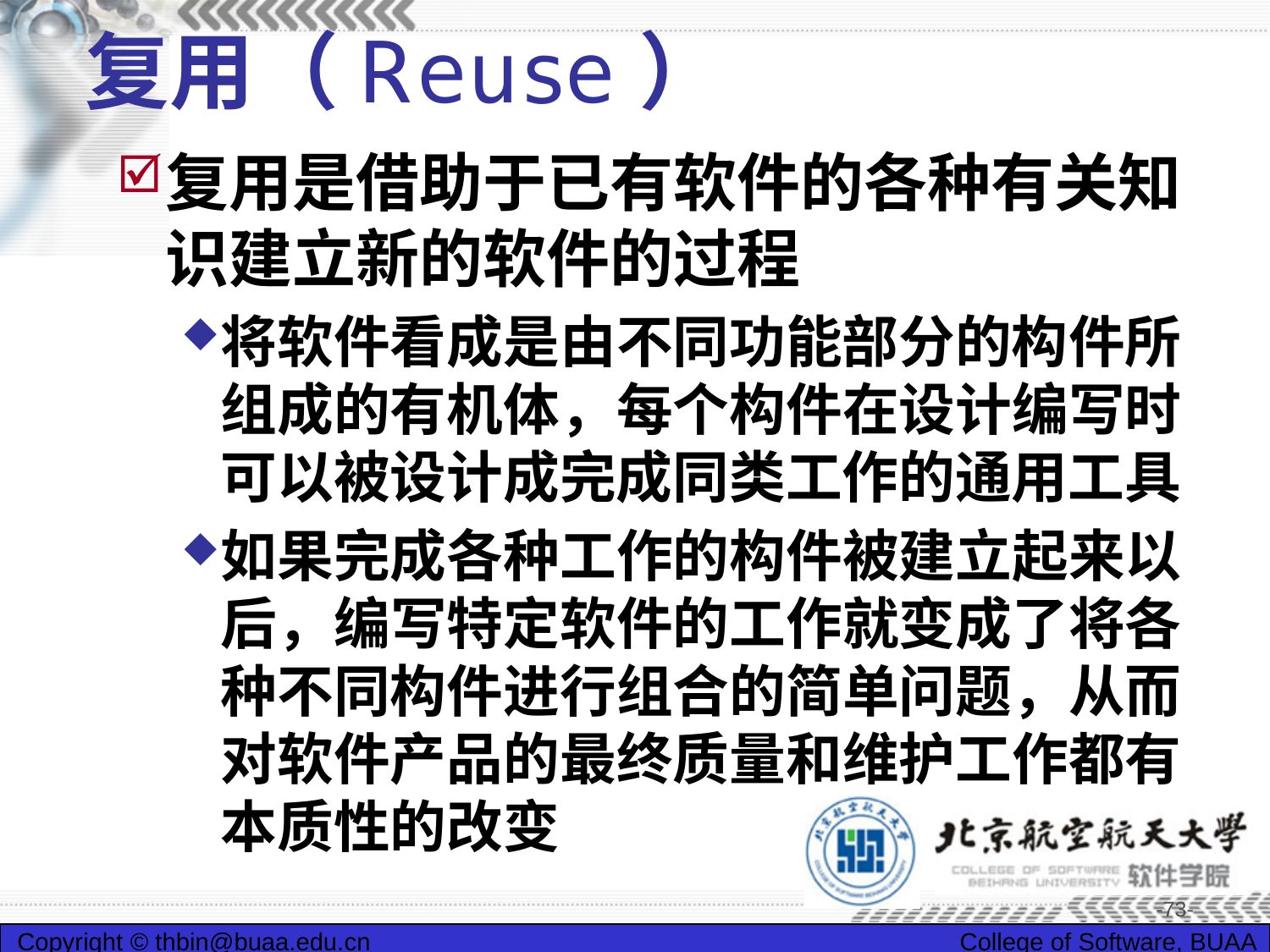

# 复用（Reuse）
复用是借助于已有软件的各种有关知识建立新的软件的过程
将软件看成是由不同功能部分的构件所组成的有机体，每个构件在设计编写时可以被设计成完成同类工作的通用工具
如果完成各种工作的构件被建立起来以后，编写特定软件的工作就变成了将各种不同构件进行组合的简单问题，从而对软件产品的最终质量和维护工作都有本质性的改变
-73-